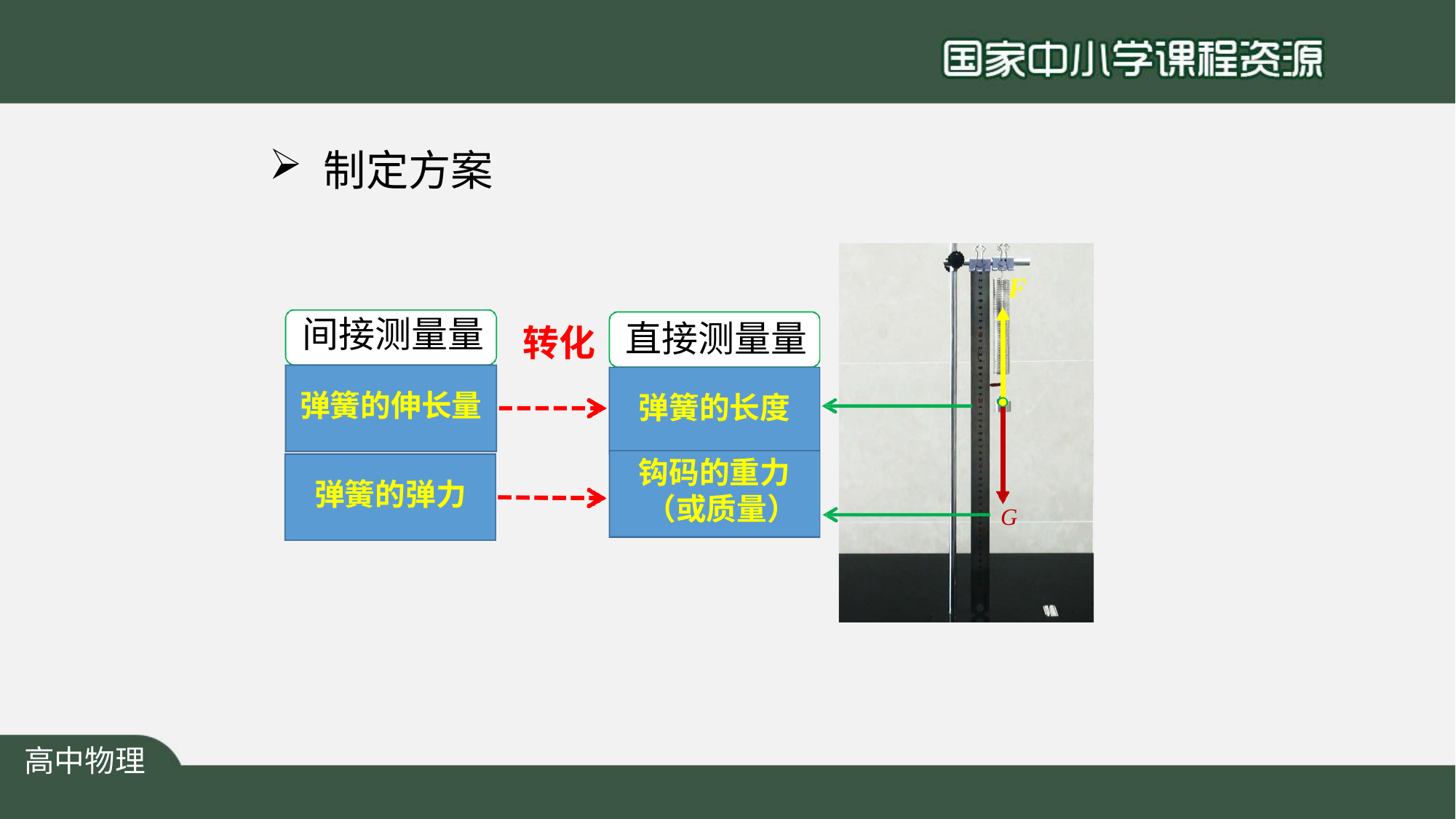

制定方案

F

间接测量量
弹簧的伸长量
直接测量量
弹簧的长度 钩码的重力
（或质量）
转化

弹簧的弹力
G

高中物理